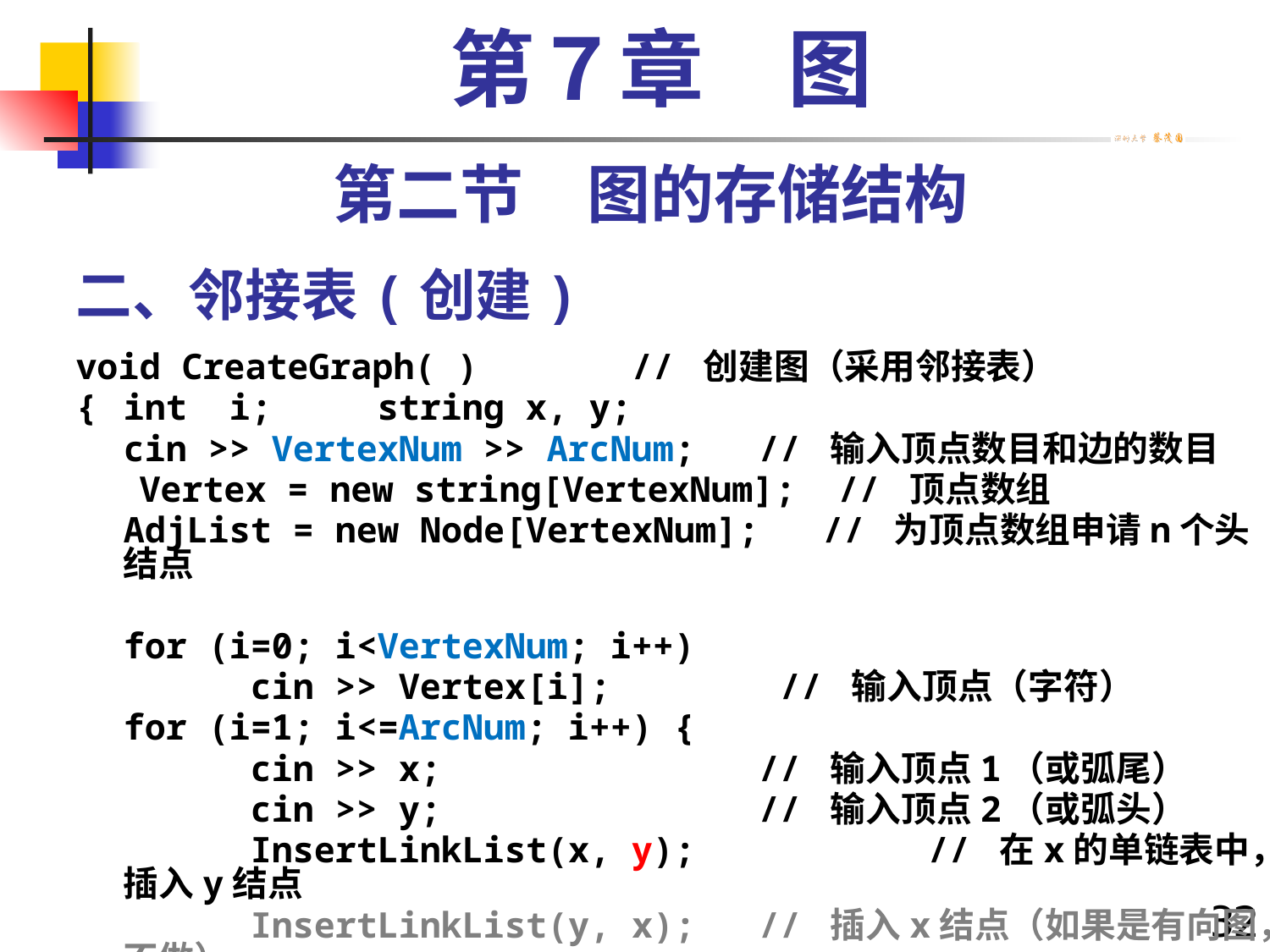

第７章　图
第二节　图的存储结构
# 二、邻接表(创建)
void CreateGraph( )		// 创建图（采用邻接表）
{	int  i;	string x, y;
	cin >> VertexNum >> ArcNum;	// 输入顶点数目和边的数目
   Vertex = new string[VertexNum];  // 顶点数组
	AdjList = new Node[VertexNum];   // 为顶点数组申请n个头结点

	for (i=0; i<VertexNum; i++)
		cin >> Vertex[i];	       // 输入顶点（字符）
	for (i=1; i<=ArcNum; i++) {
		cin >> x;			// 输入顶点1（或弧尾）
		cin >> y;			// 输入顶点2（或弧头）
		InsertLinkList(x, y);	        // 在x的单链表中，插入y结点
		InsertLinkList(y, x);   // 插入x结点（如果是有向图，不做）
   } }
32